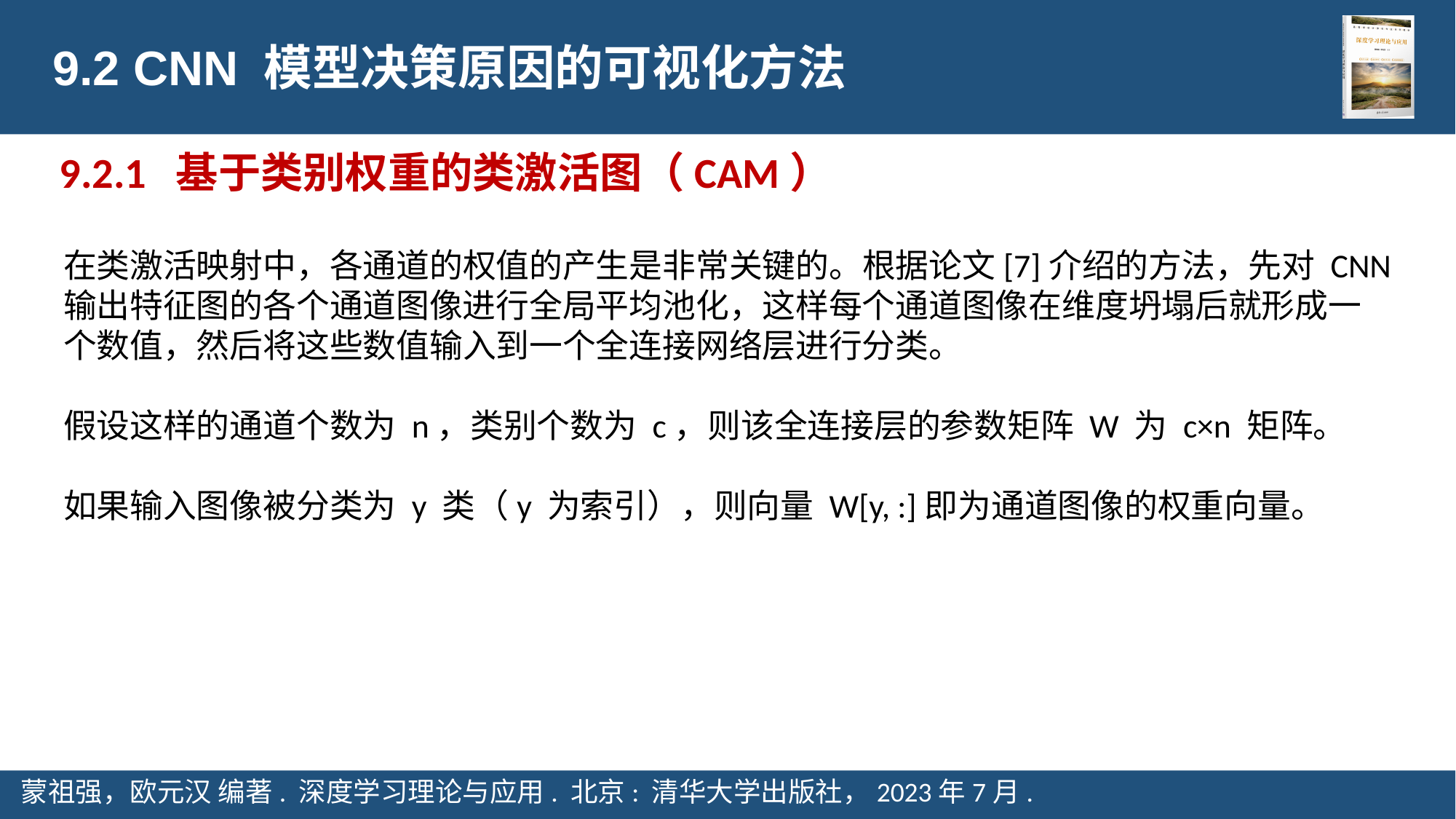

9.2 CNN 模型决策原因的可视化方法
9.2.1  基于类别权重的类激活图（CAM）
在类激活映射中，各通道的权值的产生是非常关键的。根据论文[7]介绍的方法，先对 CNN 输出特征图的各个通道图像进行全局平均池化，这样每个通道图像在维度坍塌后就形成一个数值，然后将这些数值输入到一个全连接网络层进行分类。

假设这样的通道个数为 n，类别个数为 c，则该全连接层的参数矩阵 W 为 c×n 矩阵。

如果输入图像被分类为 y 类（y 为索引），则向量 W[y, :]即为通道图像的权重向量。